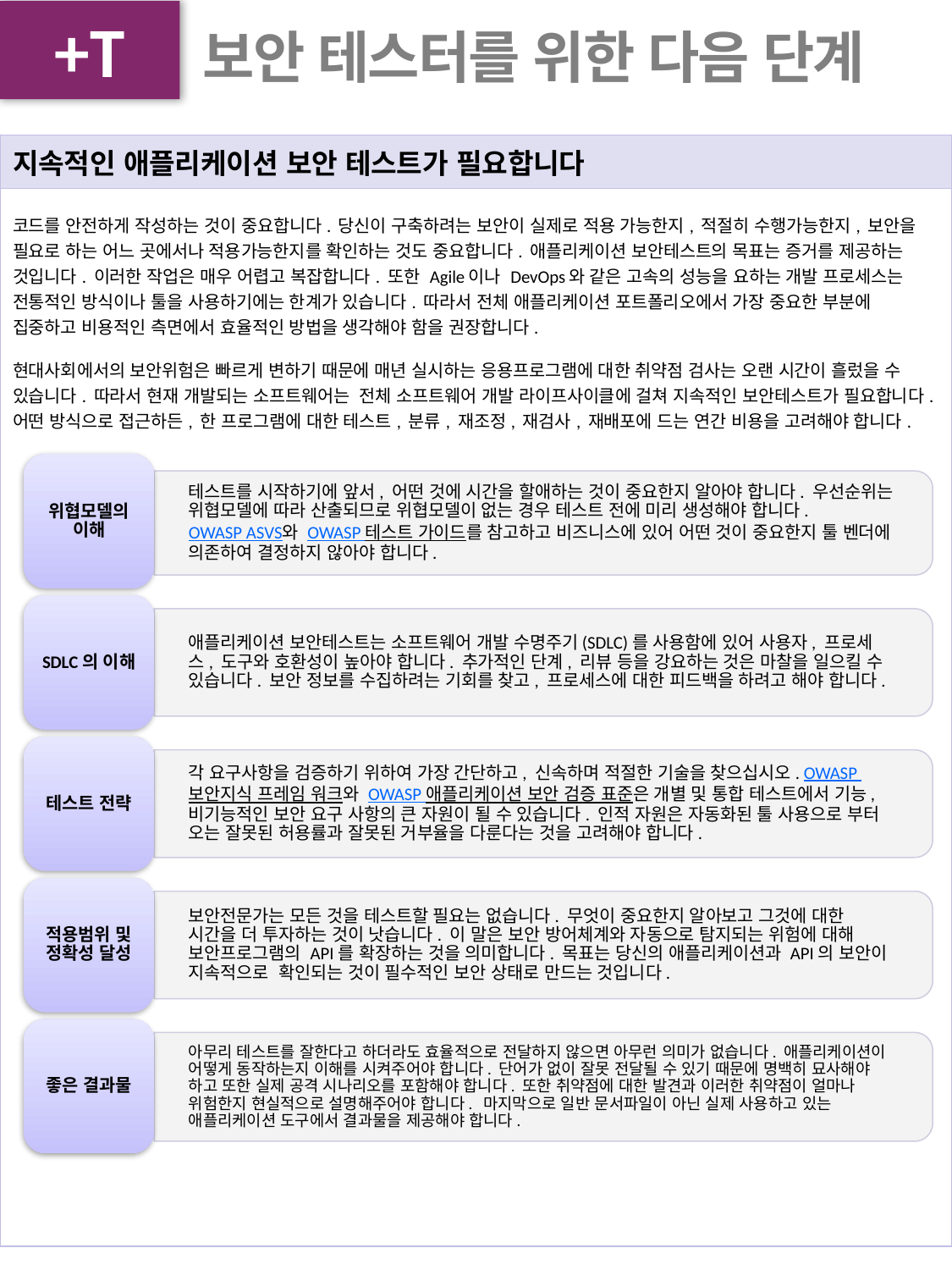

+T
# 보안 테스터를 위한 다음 단계
| 지속적인 애플리케이션 보안 테스트가 필요합니다 |
| --- |
| 코드를 안전하게 작성하는 것이 중요합니다. 당신이 구축하려는 보안이 실제로 적용 가능한지, 적절히 수행가능한지, 보안을 필요로 하는 어느 곳에서나 적용가능한지를 확인하는 것도 중요합니다. 애플리케이션 보안테스트의 목표는 증거를 제공하는 것입니다. 이러한 작업은 매우 어렵고 복잡합니다. 또한 Agile이나 DevOps와 같은 고속의 성능을 요하는 개발 프로세스는 전통적인 방식이나 툴을 사용하기에는 한계가 있습니다. 따라서 전체 애플리케이션 포트폴리오에서 가장 중요한 부분에 집중하고 비용적인 측면에서 효율적인 방법을 생각해야 함을 권장합니다. 현대사회에서의 보안위험은 빠르게 변하기 때문에 매년 실시하는 응용프로그램에 대한 취약점 검사는 오랜 시간이 흘렀을 수 있습니다. 따라서 현재 개발되는 소프트웨어는 전체 소프트웨어 개발 라이프사이클에 걸쳐 지속적인 보안테스트가 필요합니다. 어떤 방식으로 접근하든, 한 프로그램에 대한 테스트, 분류, 재조정, 재검사, 재배포에 드는 연간 비용을 고려해야 합니다. |

위협모델의 이해
테스트를 시작하기에 앞서, 어떤 것에 시간을 할애하는 것이 중요한지 알아야 합니다. 우선순위는 위협모델에 따라 산출되므로 위협모델이 없는 경우 테스트 전에 미리 생성해야 합니다. OWASP ASVS와 OWASP 테스트 가이드를 참고하고 비즈니스에 있어 어떤 것이 중요한지 툴 벤더에 의존하여 결정하지 않아야 합니다.
SDLC의 이해
애플리케이션 보안테스트는 소프트웨어 개발 수명주기(SDLC)를 사용함에 있어 사용자, 프로세스, 도구와 호환성이 높아야 합니다. 추가적인 단계, 리뷰 등을 강요하는 것은 마찰을 일으킬 수 있습니다. 보안 정보를 수집하려는 기회를 찾고, 프로세스에 대한 피드백을 하려고 해야 합니다.
테스트 전략
각 요구사항을 검증하기 위하여 가장 간단하고, 신속하며 적절한 기술을 찾으십시오. OWASP 보안지식 프레임 워크와 OWASP 애플리케이션 보안 검증 표준은 개별 및 통합 테스트에서 기능, 비기능적인 보안 요구 사항의 큰 자원이 될 수 있습니다. 인적 자원은 자동화된 툴 사용으로 부터 오는 잘못된 허용률과 잘못된 거부율을 다룬다는 것을 고려해야 합니다.
적용범위 및 정확성 달성
보안전문가는 모든 것을 테스트할 필요는 없습니다. 무엇이 중요한지 알아보고 그것에 대한 시간을 더 투자하는 것이 낫습니다. 이 말은 보안 방어체계와 자동으로 탐지되는 위험에 대해 보안프로그램의 API를 확장하는 것을 의미합니다. 목표는 당신의 애플리케이션과 API의 보안이 지속적으로  확인되는 것이 필수적인 보안 상태로 만드는 것입니다.
좋은 결과물
아무리 테스트를 잘한다고 하더라도 효율적으로 전달하지 않으면 아무런 의미가 없습니다. 애플리케이션이 어떻게 동작하는지 이해를 시켜주어야 합니다. 단어가 없이 잘못 전달될 수 있기 때문에 명백히 묘사해야 하고 또한 실제 공격 시나리오를 포함해야 합니다. 또한 취약점에 대한 발견과 이러한 취약점이 얼마나 위험한지 현실적으로 설명해주어야 합니다.  마지막으로 일반 문서파일이 아닌 실제 사용하고 있는 애플리케이션 도구에서 결과물을 제공해야 합니다.